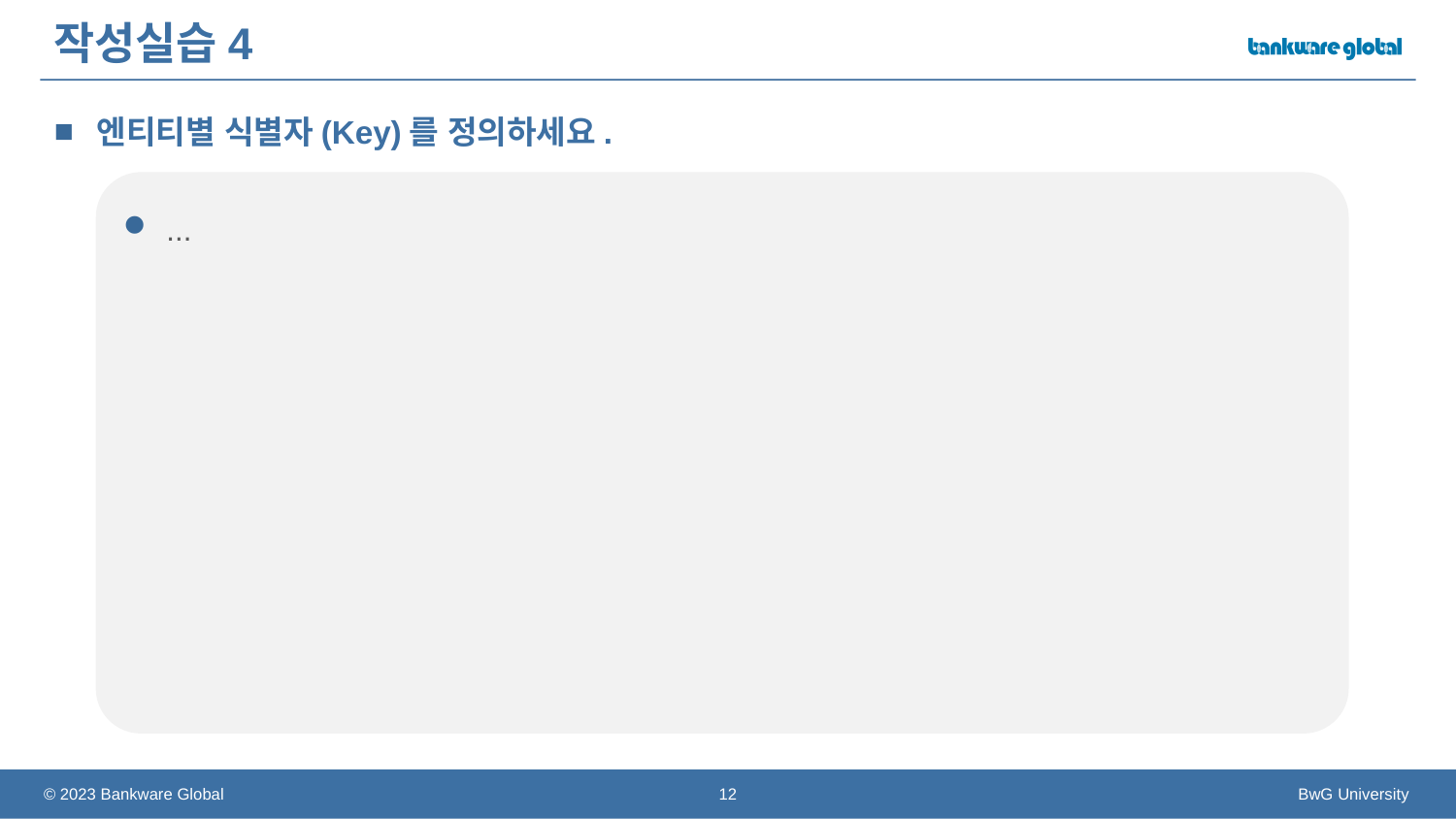

# 작성실습4
엔티티별 식별자(Key)를 정의하세요.
...
12